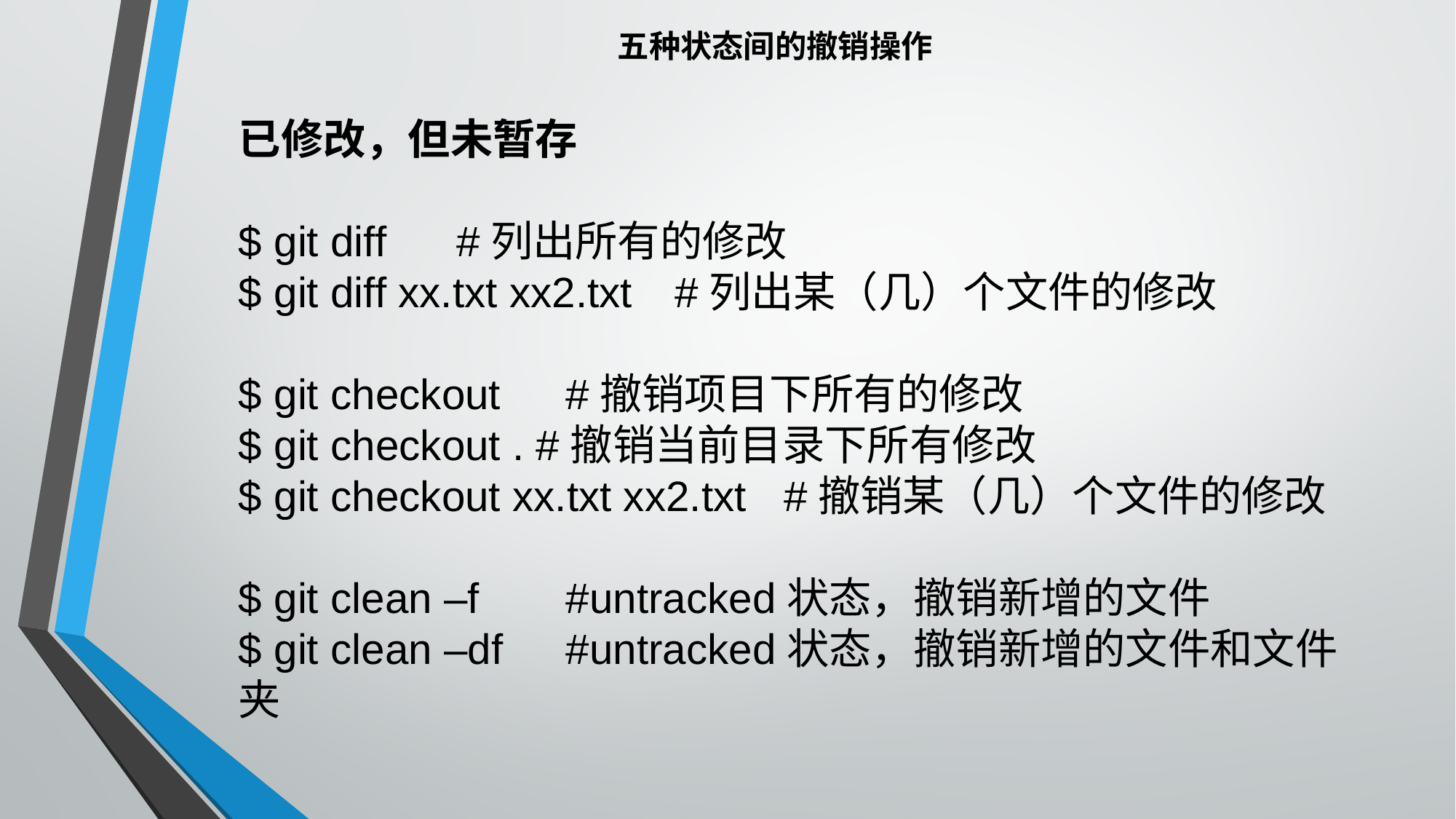

# 五种状态间的撤销操作
已修改，但未暂存

$ git diff	#列出所有的修改
$ git diff xx.txt xx2.txt	#列出某（几）个文件的修改

$ git checkout	#撤销项目下所有的修改
$ git checkout . #撤销当前目录下所有修改
$ git checkout xx.txt xx2.txt	#撤销某（几）个文件的修改

$ git clean –f 	#untracked状态，撤销新增的文件
$ git clean –df	#untracked状态，撤销新增的文件和文件夹